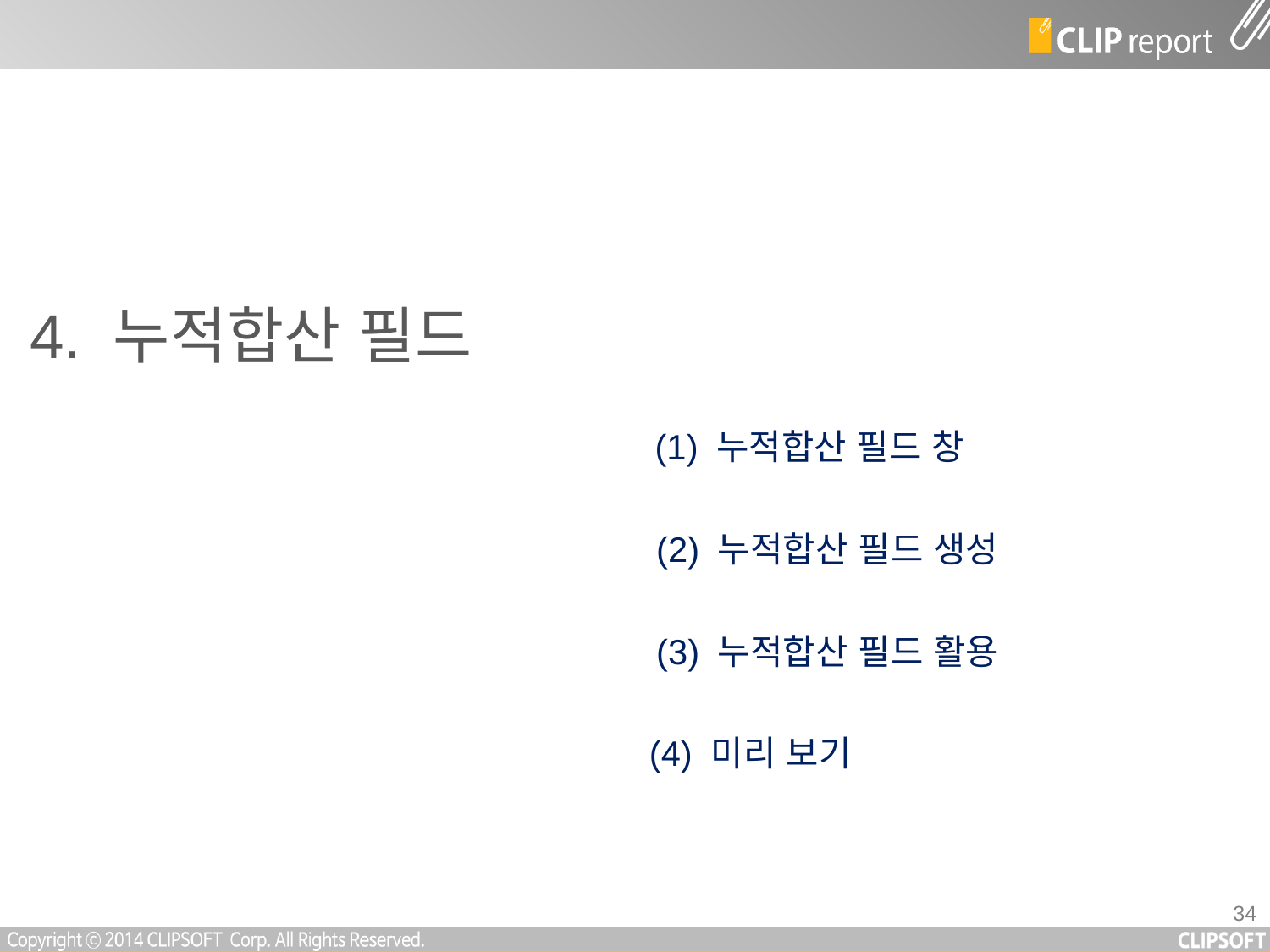

4. 누적합산 필드
(1) 누적합산 필드 창
(2) 누적합산 필드 생성
(3) 누적합산 필드 활용
(4) 미리 보기